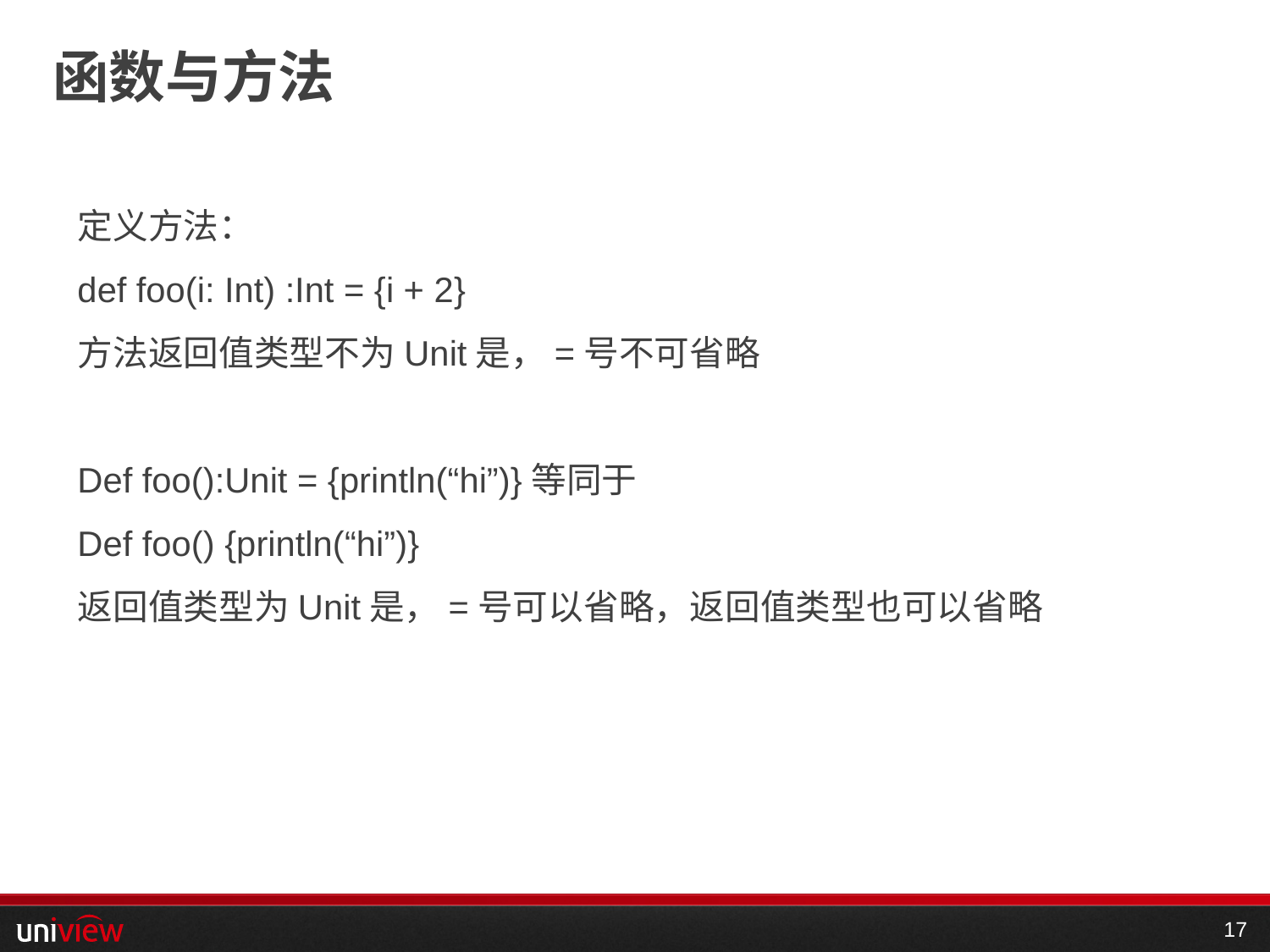

# 函数与方法
定义方法：
def foo(i: Int) :Int = {i + 2}
方法返回值类型不为Unit是，=号不可省略

Def foo():Unit = {println(“hi”)}等同于
Def foo() {println(“hi”)}
返回值类型为Unit是，=号可以省略，返回值类型也可以省略